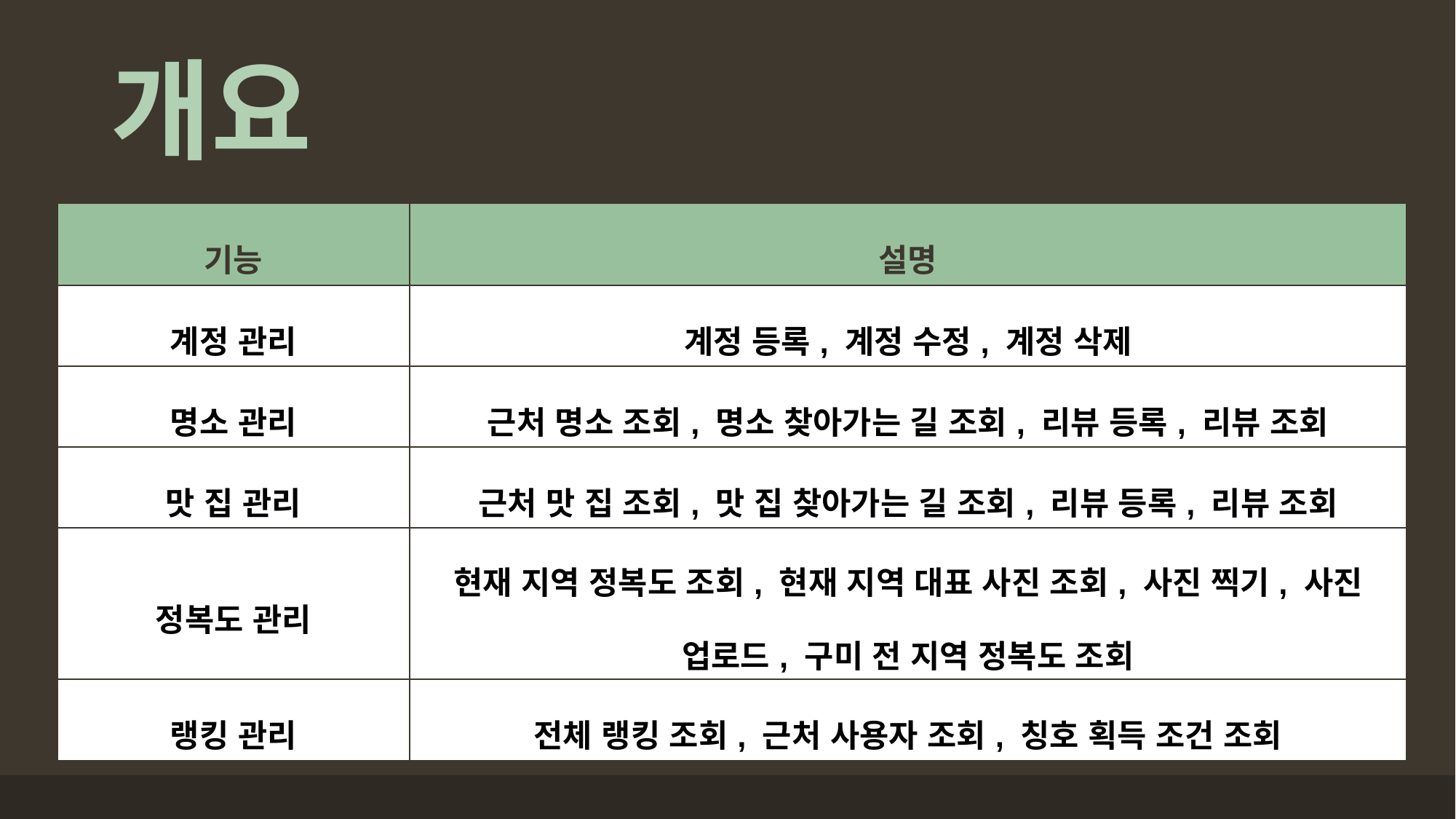

# 개요
| 기능 | 설명 |
| --- | --- |
| 계정 관리 | 계정 등록, 계정 수정, 계정 삭제 |
| 명소 관리 | 근처 명소 조회, 명소 찾아가는 길 조회, 리뷰 등록, 리뷰 조회 |
| 맛 집 관리 | 근처 맛 집 조회, 맛 집 찾아가는 길 조회, 리뷰 등록, 리뷰 조회 |
| 정복도 관리 | 현재 지역 정복도 조회, 현재 지역 대표 사진 조회, 사진 찍기, 사진 업로드, 구미 전 지역 정복도 조회 |
| 랭킹 관리 | 전체 랭킹 조회, 근처 사용자 조회, 칭호 획득 조건 조회 |